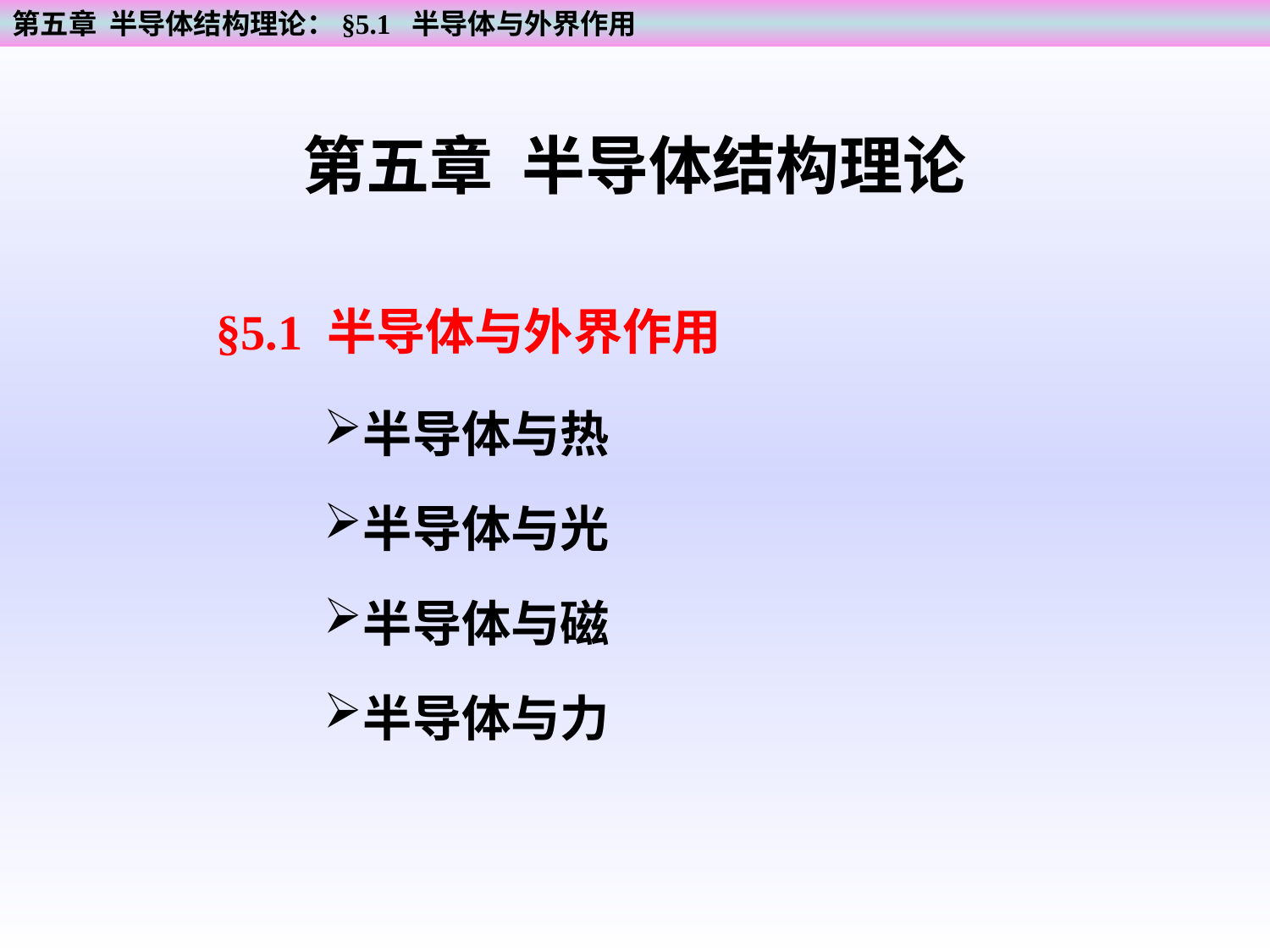

第五章  半导体结构理论：§5.1  半导体与外界作用
第五章  半导体结构理论
§5.1 半导体与外界作用
半导体与热
半导体与光
半导体与磁
半导体与力